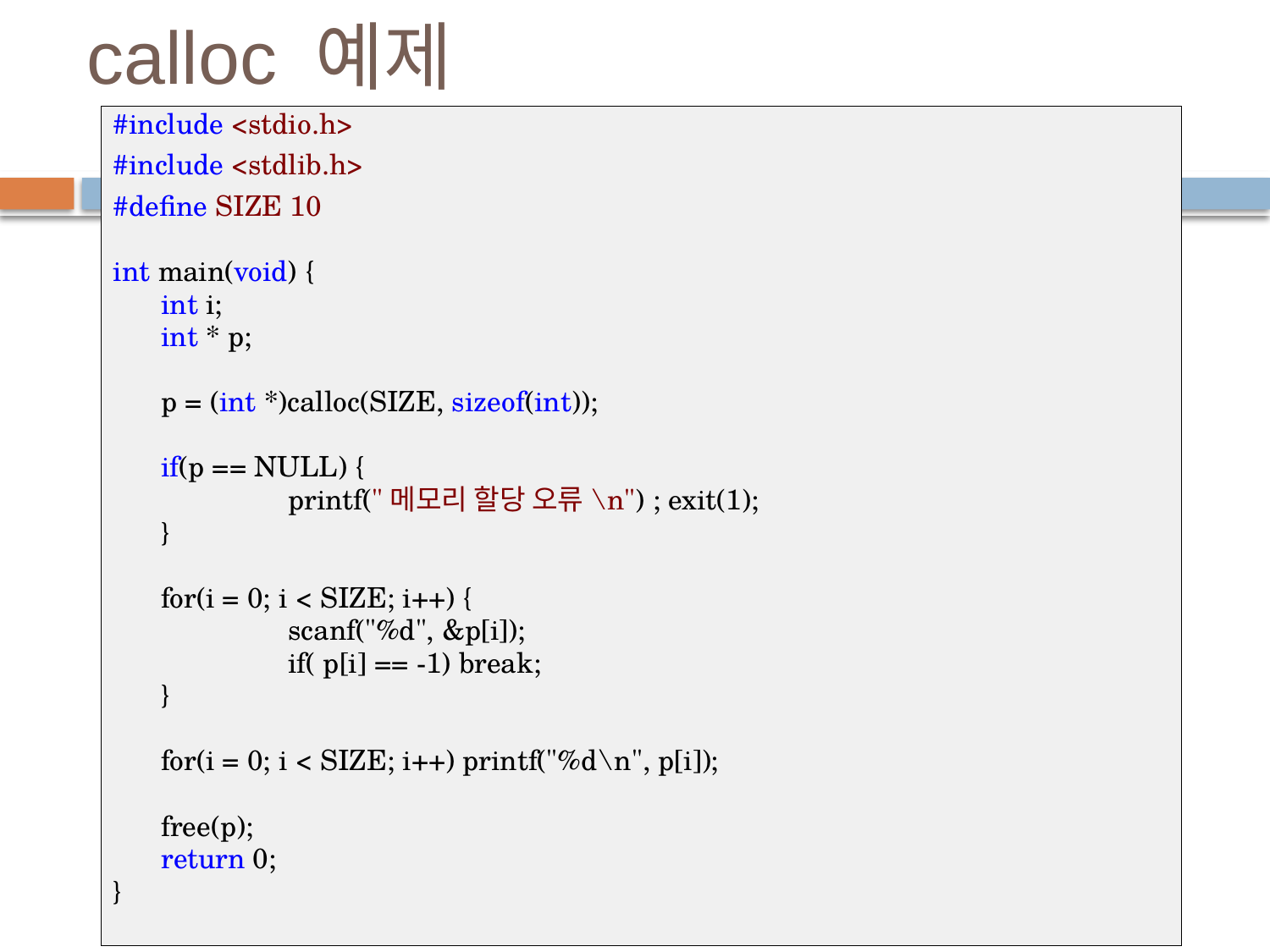

# calloc 예제
#include <stdio.h>
#include <stdlib.h>
#define SIZE 10

int main(void) {
	int i;
	int * p;

	p = (int *)calloc(SIZE, sizeof(int));

	if(p == NULL) {
		printf("메모리 할당 오류\n") ; exit(1);
	}

	for(i = 0; i < SIZE; i++) {
		scanf("%d", &p[i]);
		if( p[i] == -1) break;
	}

	for(i = 0; i < SIZE; i++) printf("%d\n", p[i]);

	free(p);
	return 0;
}